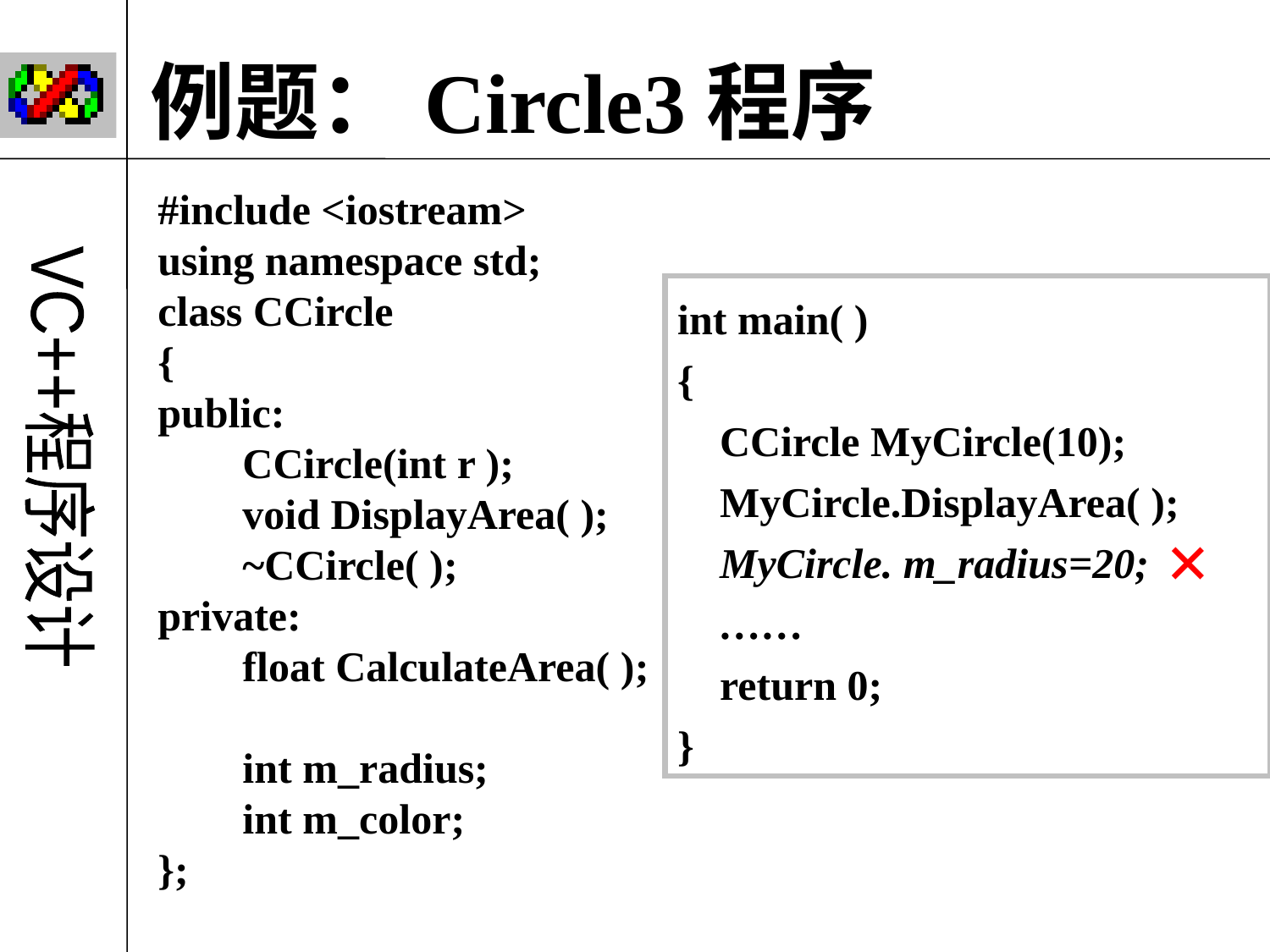

例题：Circle3程序
#include <iostream>
using namespace std;
class CCircle
{
public:
        CCircle(int r );
        void DisplayArea( );
        ~CCircle( );
private:
        float CalculateArea( );
        int m_radius;
        int m_color;
};
int main( )
{
    CCircle MyCircle(10);
    MyCircle.DisplayArea( );
    MyCircle. m_radius=20;
    ……
    return 0;
}
×